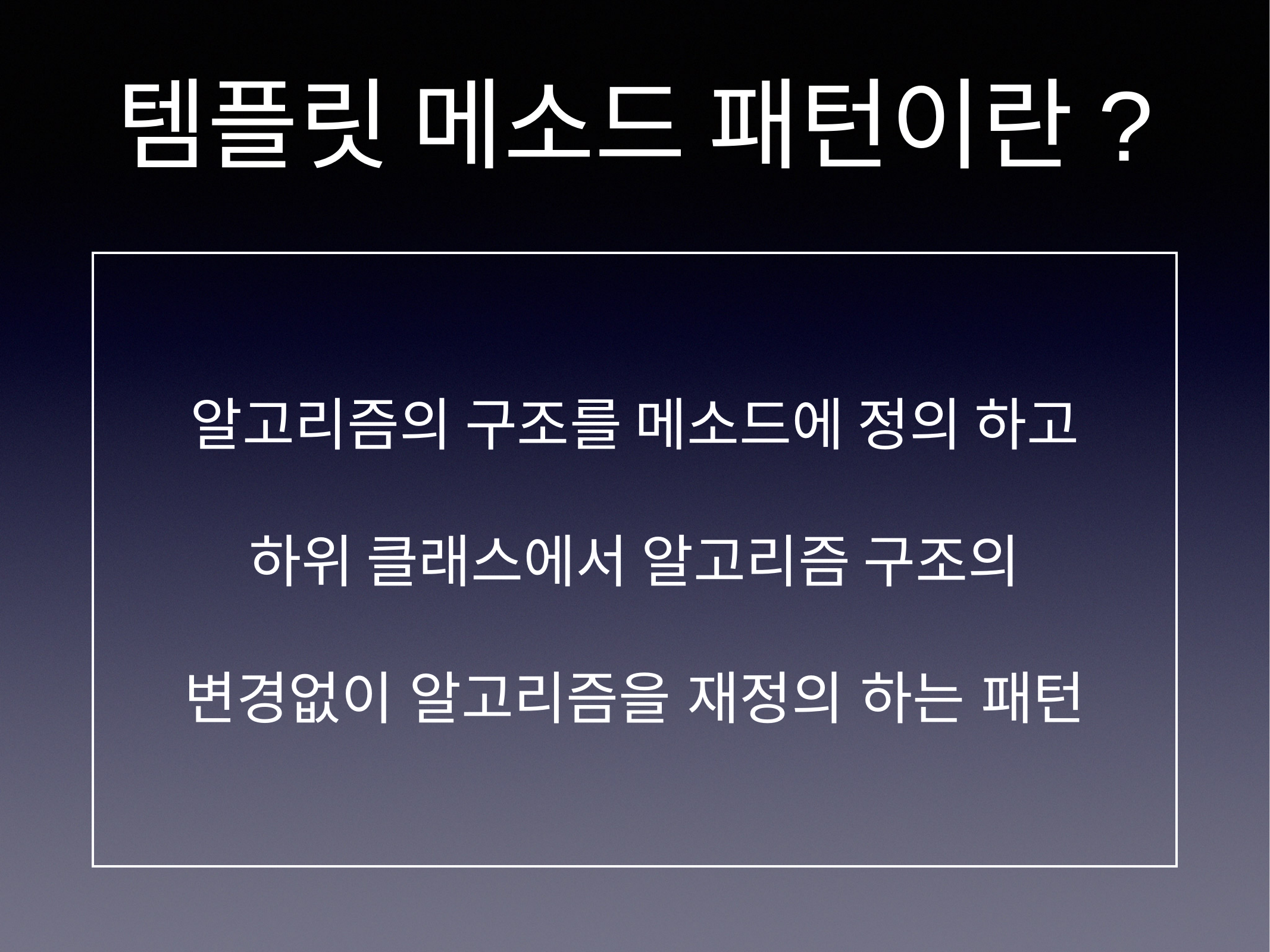

# 템플릿 메소드 패턴이란?
알고리즘의 구조를 메소드에 정의 하고

하위 클래스에서 알고리즘 구조의

변경없이 알고리즘을 재정의 하는 패턴